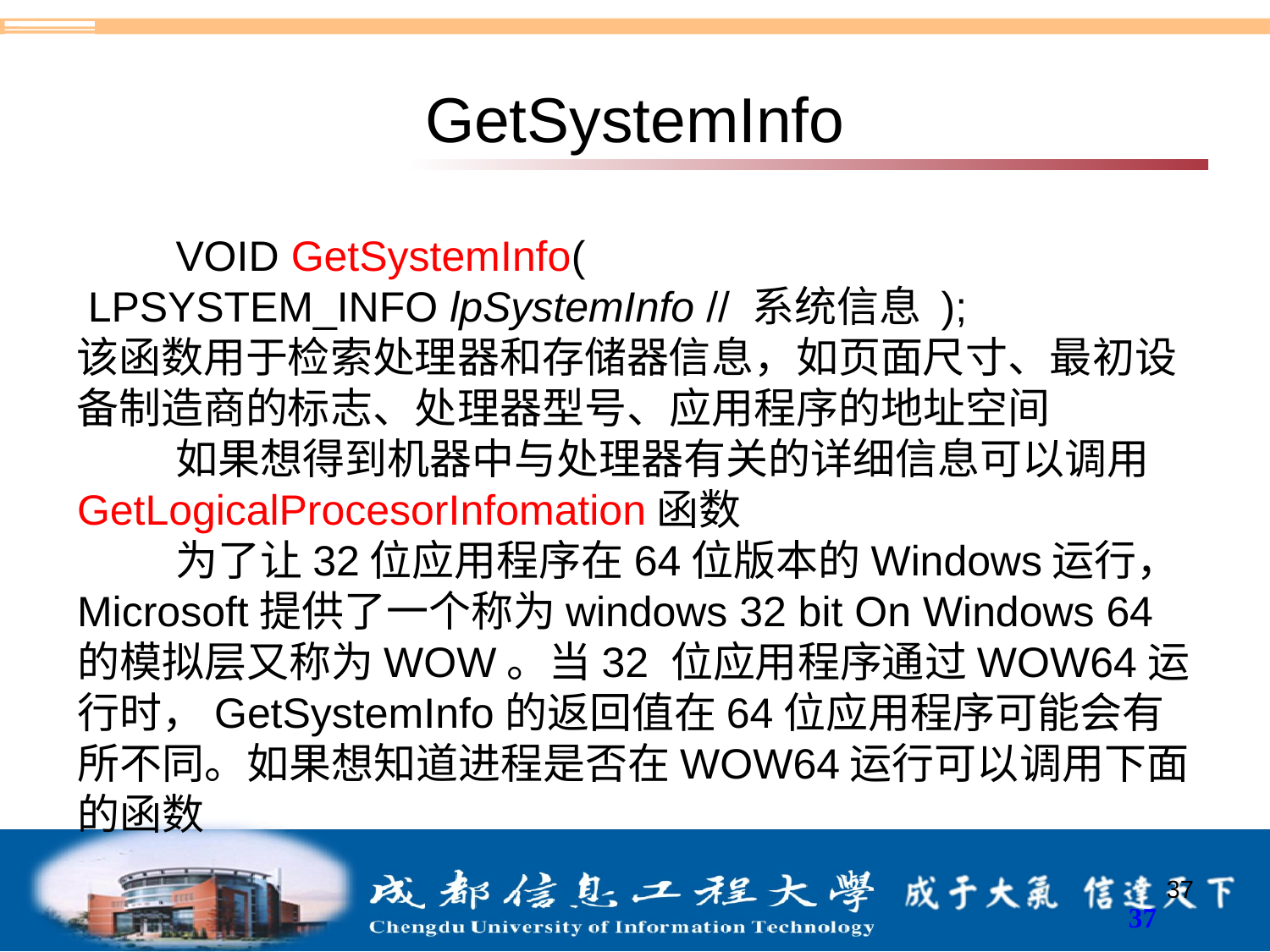

# GetSystemInfo
VOID GetSystemInfo(
 LPSYSTEM_INFO lpSystemInfo // 系统信息 );
该函数用于检索处理器和存储器信息，如页面尺寸、最初设备制造商的标志、处理器型号、应用程序的地址空间
如果想得到机器中与处理器有关的详细信息可以调用GetLogicalProcesorInfomation函数
为了让32位应用程序在64位版本的Windows运行，Microsoft提供了一个称为windows 32 bit On Windows 64 的模拟层又称为WOW。当32 位应用程序通过WOW64运行时，GetSystemInfo的返回值在64位应用程序可能会有所不同。如果想知道进程是否在WOW64运行可以调用下面的函数